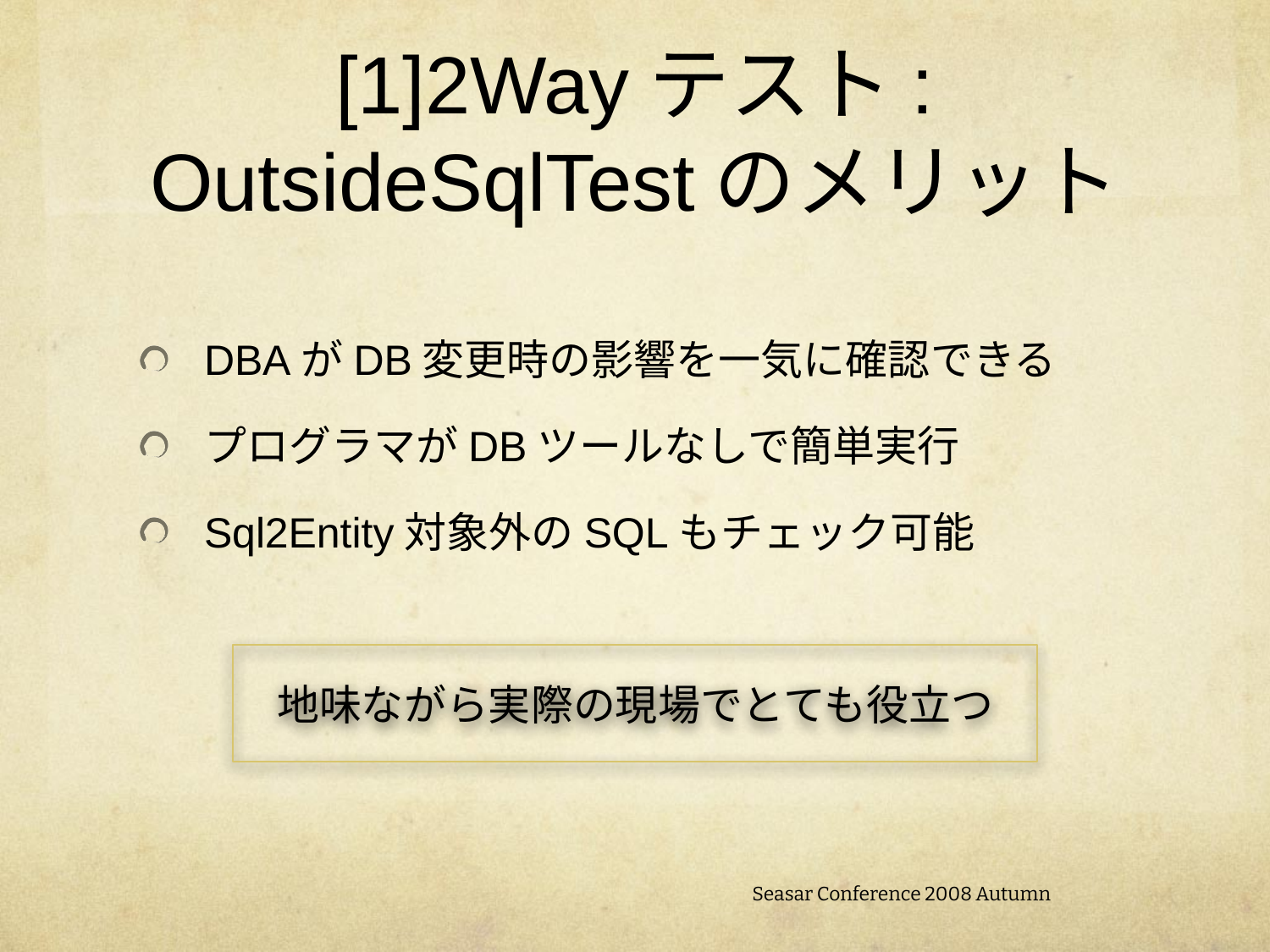

# [1]2Wayテスト: OutsideSqlTestのメリット

DBAがDB変更時の影響を一気に確認できる
プログラマがDBツールなしで簡単実行
Sql2Entity対象外のSQLもチェック可能

地味ながら実際の現場でとても役立つ
Seasar Conference 2008 Autumn